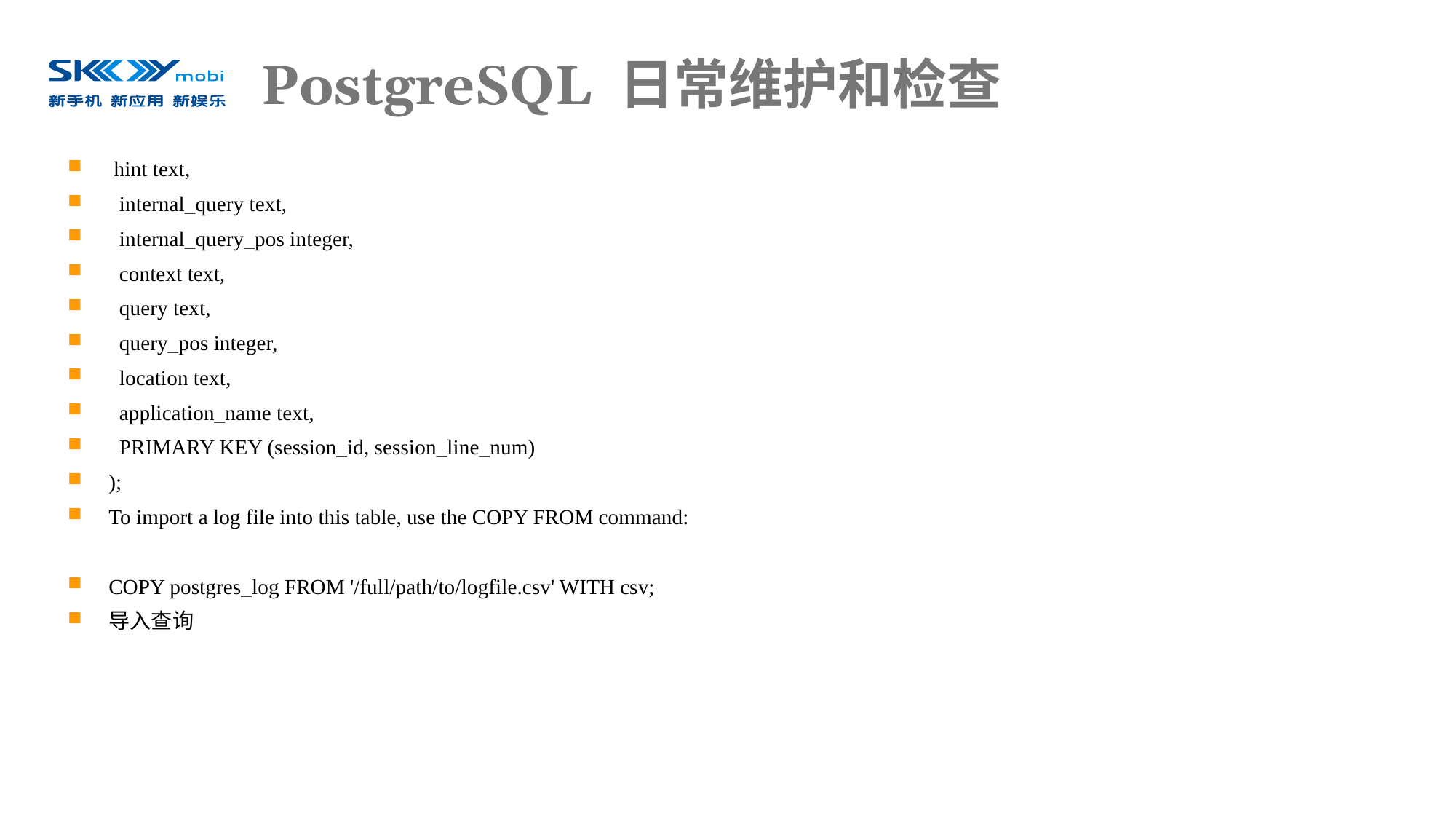

# PostgreSQL 日常维护和检查
 hint text,
  internal_query text,
  internal_query_pos integer,
  context text,
  query text,
  query_pos integer,
  location text,
  application_name text,
  PRIMARY KEY (session_id, session_line_num)
);
To import a log file into this table, use the COPY FROM command:

COPY postgres_log FROM '/full/path/to/logfile.csv' WITH csv;
导入查询